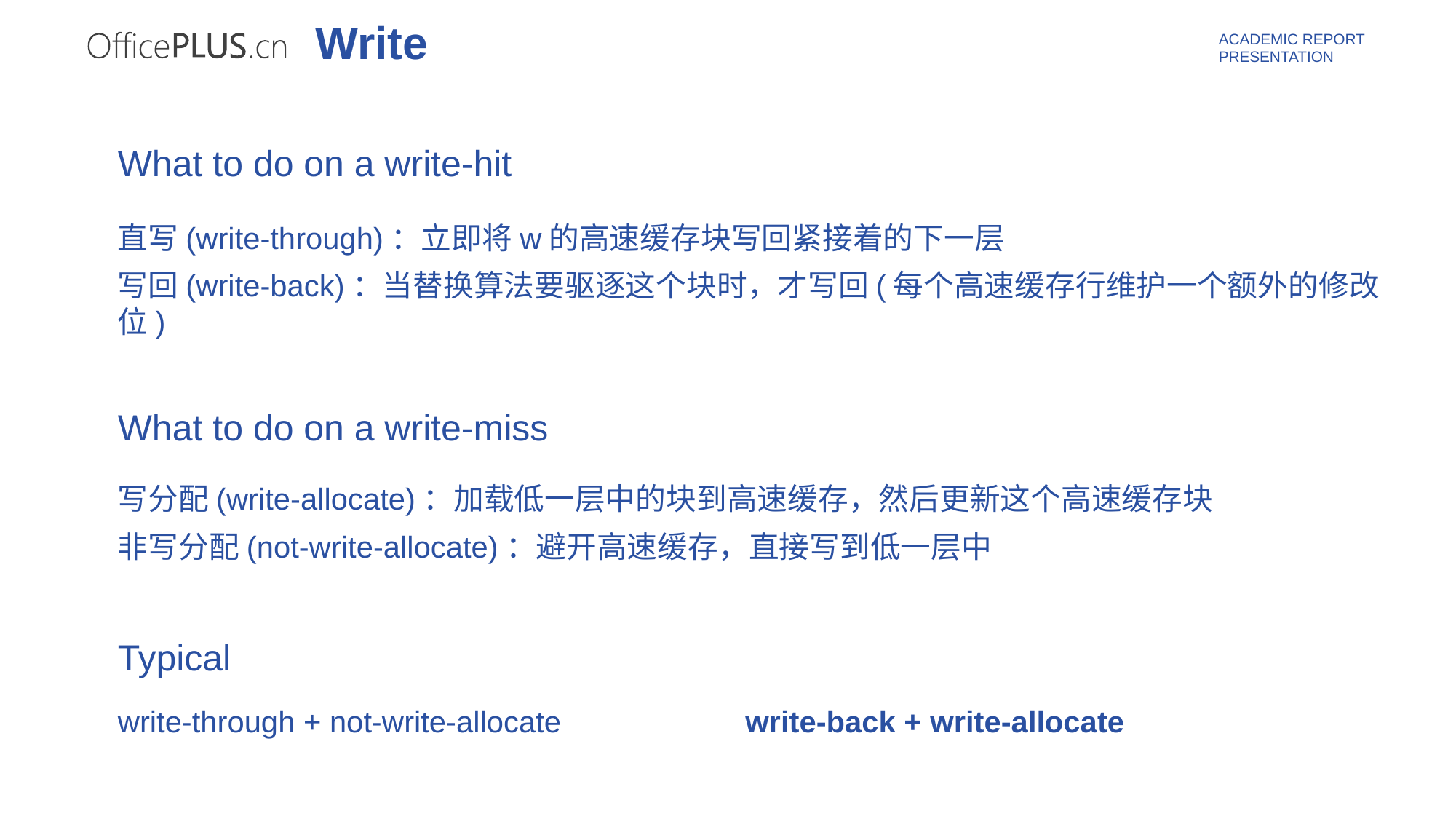

Write
What to do on a write-hit
直写(write-through)：立即将w的高速缓存块写回紧接着的下一层
写回(write-back)：当替换算法要驱逐这个块时，才写回(每个高速缓存行维护一个额外的修改位)
What to do on a write-miss
写分配(write-allocate)：加载低一层中的块到高速缓存，然后更新这个高速缓存块
非写分配(not-write-allocate)：避开高速缓存，直接写到低一层中
Typical
write-through + not-write-allocate
write-back + write-allocate